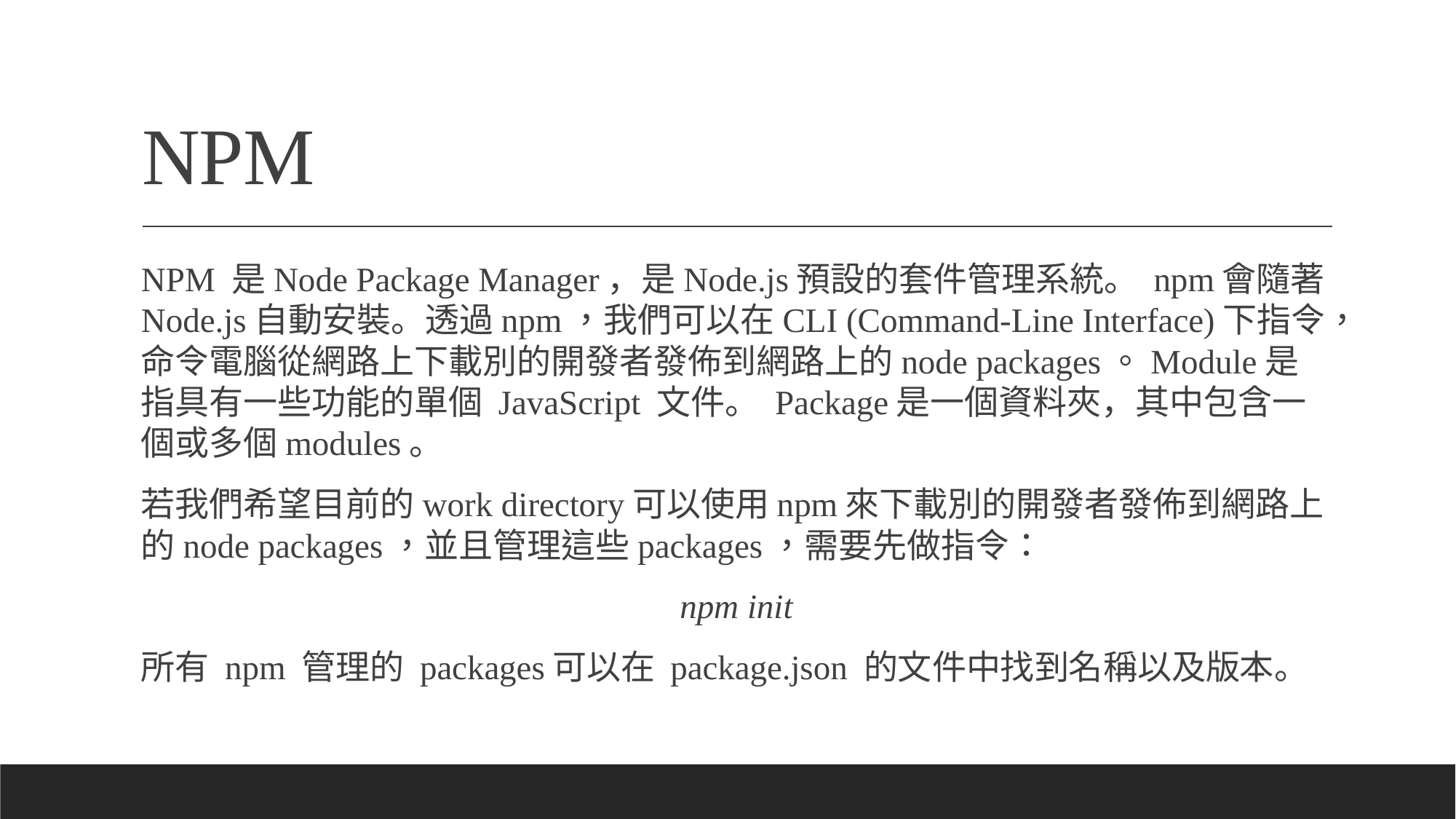

# NPM
NPM 是Node Package Manager，是Node.js預設的套件管理系統。 npm會隨著Node.js自動安裝。透過npm，我們可以在CLI (Command-Line Interface)下指令，命令電腦從網路上下載別的開發者發佈到網路上的node packages。Module是指具有一些功能的單個 JavaScript 文件。 Package是一個資料夾，其中包含一個或多個modules。
若我們希望目前的work directory可以使用npm來下載別的開發者發佈到網路上的node packages，並且管理這些packages，需要先做指令：
npm init
所有 npm 管理的 packages可以在 package.json 的文件中找到名稱以及版本。